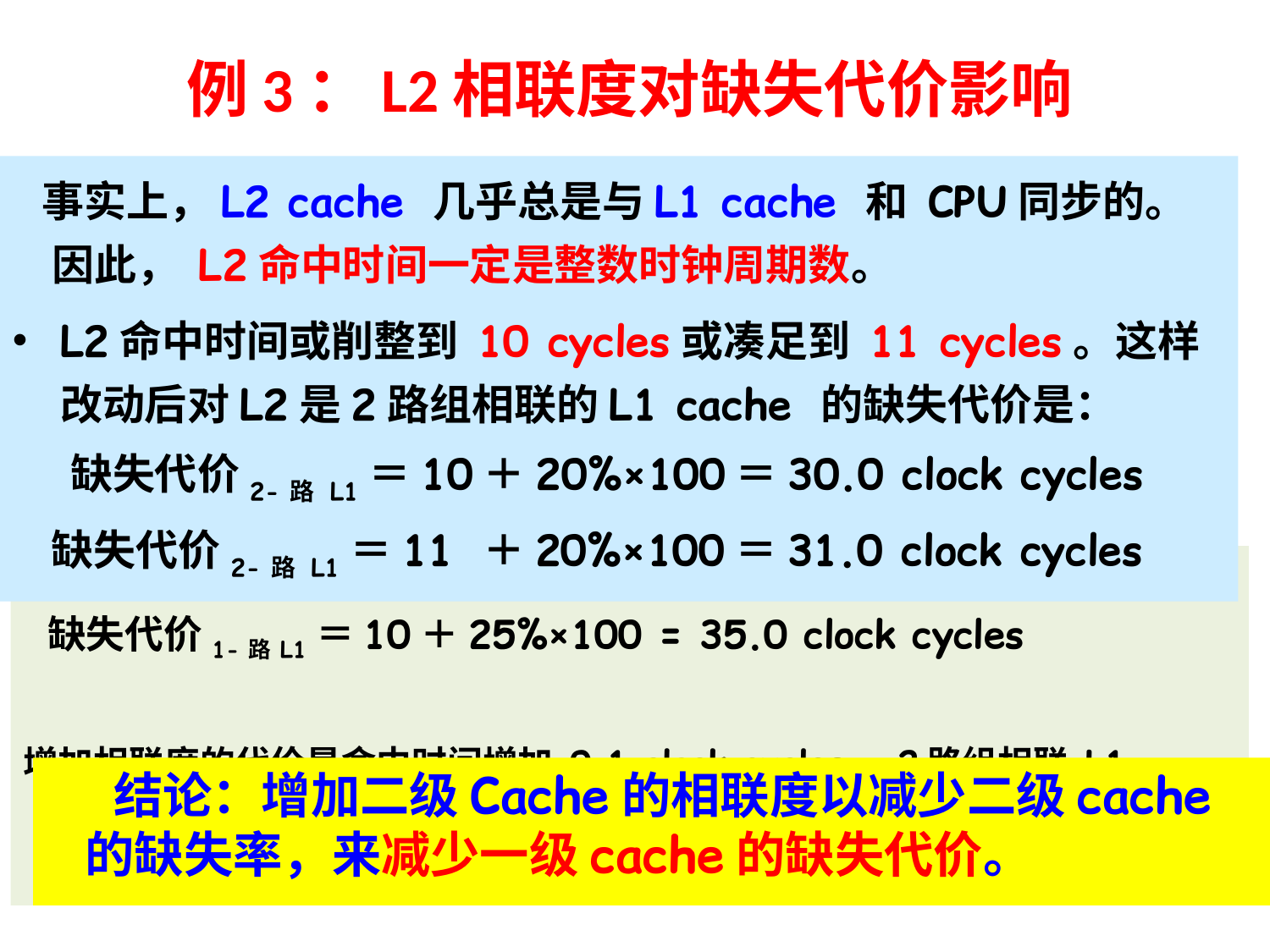

# 例3：L2相联度对缺失代价影响
  事实上，L2 cache 几乎总是与L1 cache 和 CPU同步的。 因此， L2命中时间一定是整数时钟周期数。
L2命中时间或削整到 10 cycles或凑足到 11 cycles。这样改动后对L2是2路组相联的L1 cache 的缺失代价是：
     缺失代价2-路 L1＝10＋20%×100＝30.0 clock cycles
   缺失代价2-路 L1＝11 ＋20%×100＝31.0 clock cycles
假定：直接映像 命中时间L2 = 10 clock cycles
		  2路组相联 命中时间L2 = 10.1 clock cycles
		  直接映像 局部缺失率L2 = 25%
		  2路组相联 局部缺失率L2 =20%
		  缺失代价L2 = 100 clock cycles
求相联度对二级cache缺失代价的影响？
缺失代价L1 = 命中时间L2 + 缺失率L2 x 缺失代价L2
答案： 直接映像 L2 cache, L1 cache 缺失代价是：
  缺失代价1-路L1＝10＋25%×100 = 35.0 clock cycles

增加相联度的代价是命中时间增加 0.1 clock cycles，2路组相联 L1 cache 缺失代价是：
  缺失代价2-路L1 = 10.1＋20%×100 = 30.1 clock cycles
     结论：增加二级Cache的相联度以减少二级cache的缺失率，来减少一级cache的缺失代价。
47